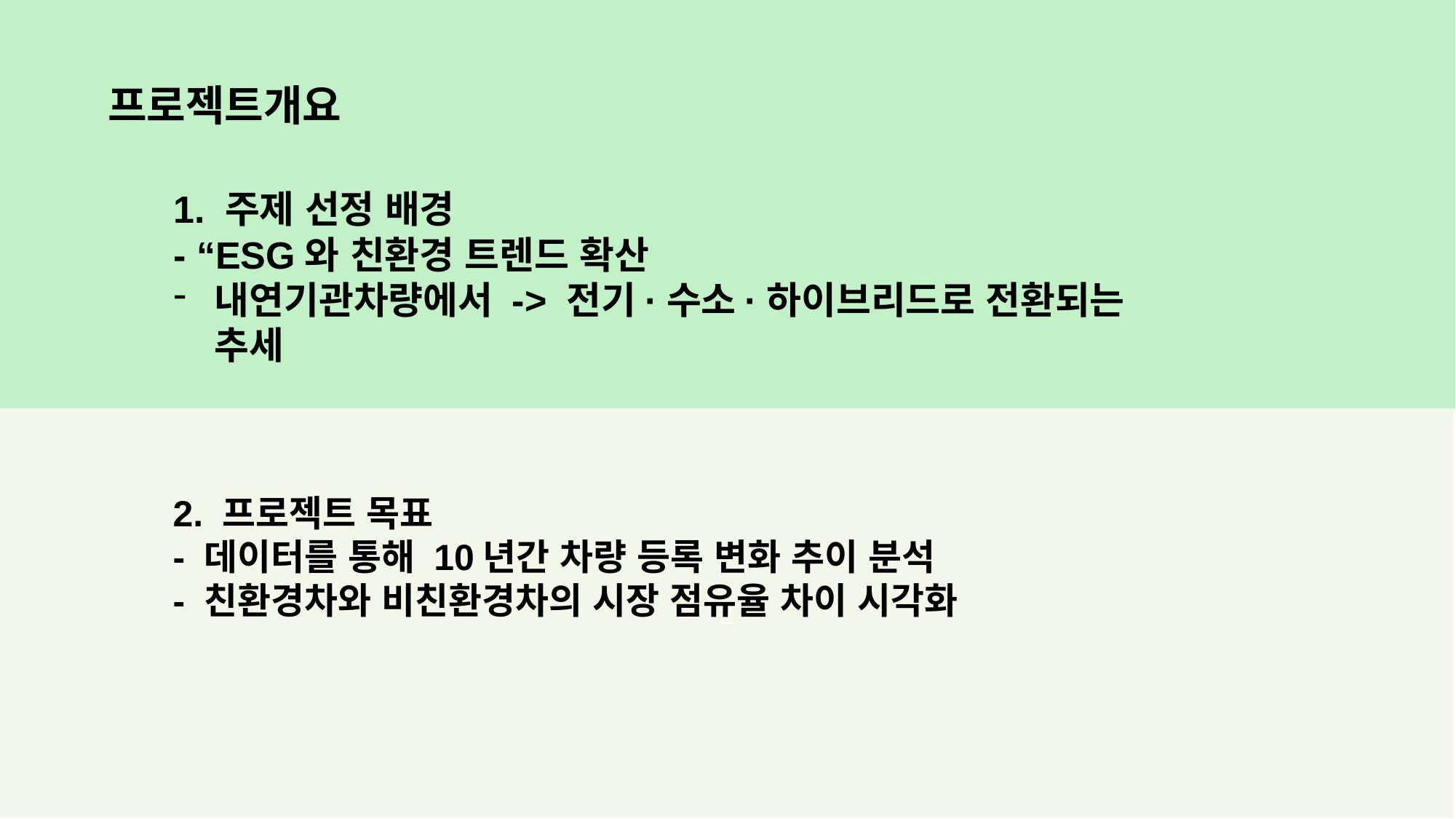

프로젝트개요

1. 주제 선정 배경
- “ESG와 친환경 트렌드 확산
내연기관차량에서 -> 전기·수소·하이브리드로 전환되는 추세

2

2. 프로젝트 목표
- 데이터를 통해 10년간 차량 등록 변화 추이 분석
- 친환경차와 비친환경차의 시장 점유율 차이 시각화